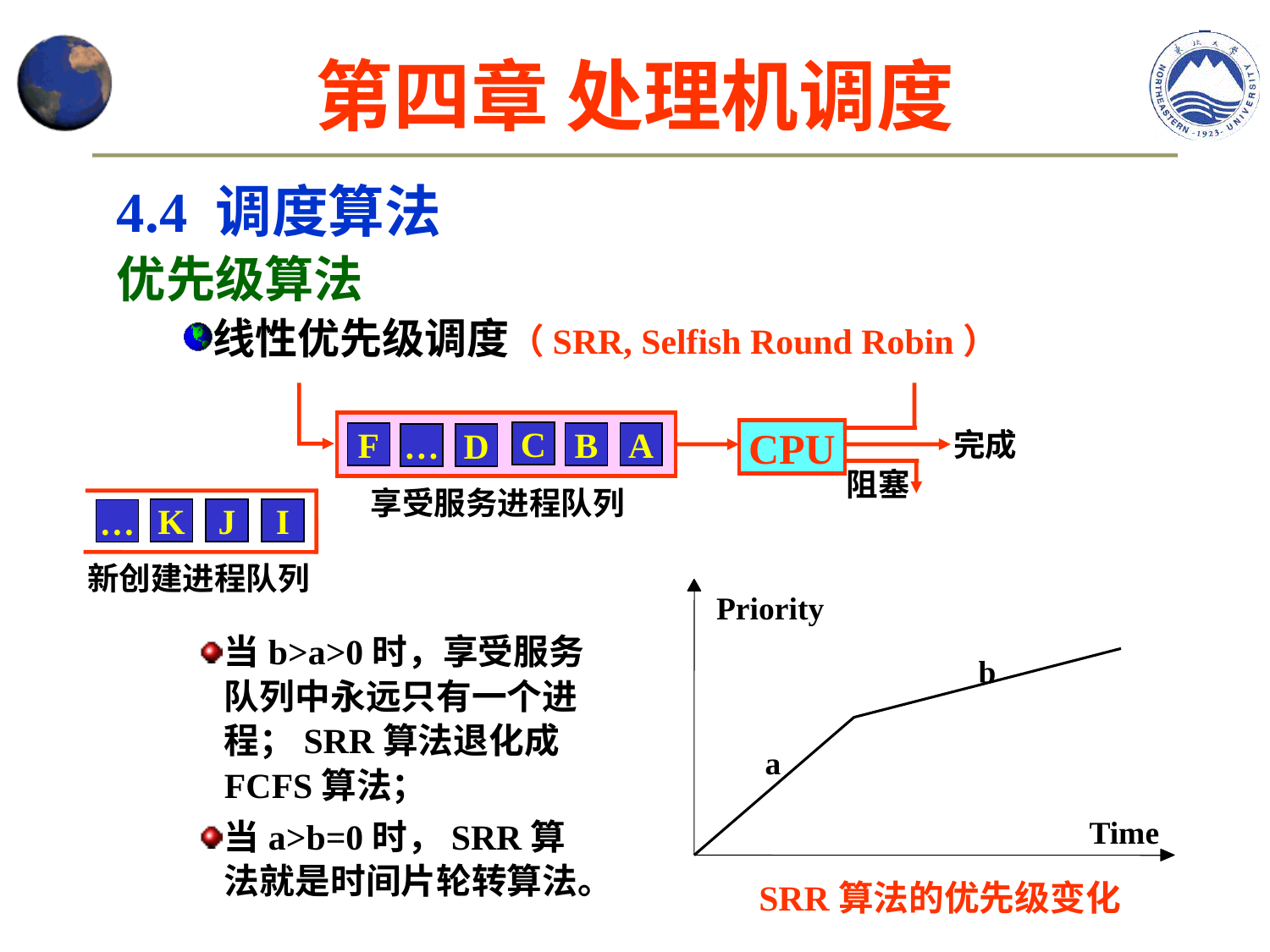

# 第四章 处理机调度
4.4 调度算法
优先级算法
线性优先级调度（SRR, Selfish Round Robin）

完成
CPU
C
F
B
A
…
D

阻塞

享受服务进程队列

K
J
I
…
新创建进程队列

Priority

b
a
Time

SRR算法的优先级变化
当b>a>0时，享受服务队列中永远只有一个进程；SRR算法退化成FCFS算法；
当a>b=0时，SRR算法就是时间片轮转算法。